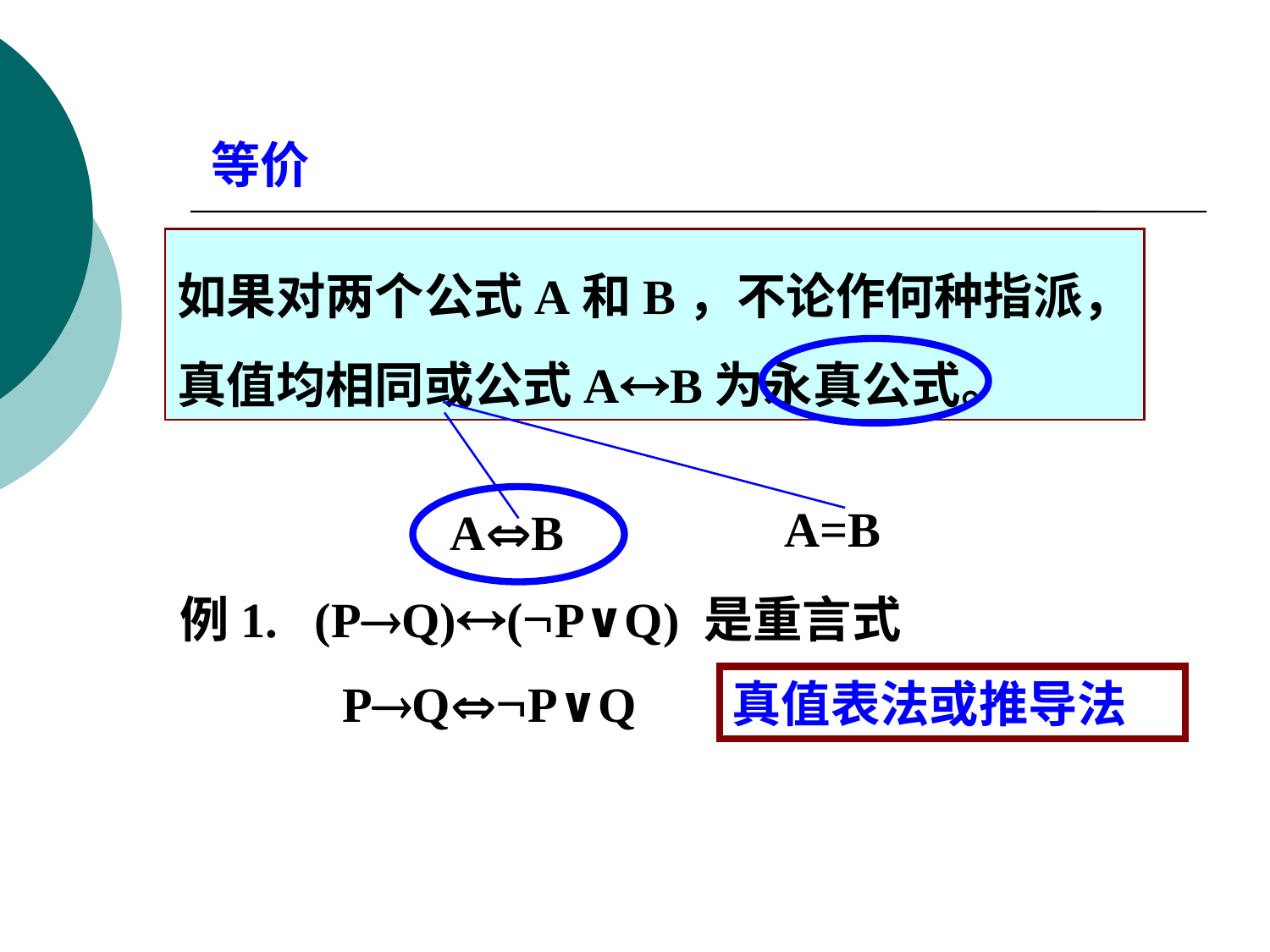

等价
如果对两个公式A和B，不论作何种指派，
真值均相同或公式A↔B为永真公式。

A=B

A⇔B

例1.   (P→Q)↔(¬P∨Q) 是重言式
 P→Q⇔¬P∨Q
真值表法或推导法